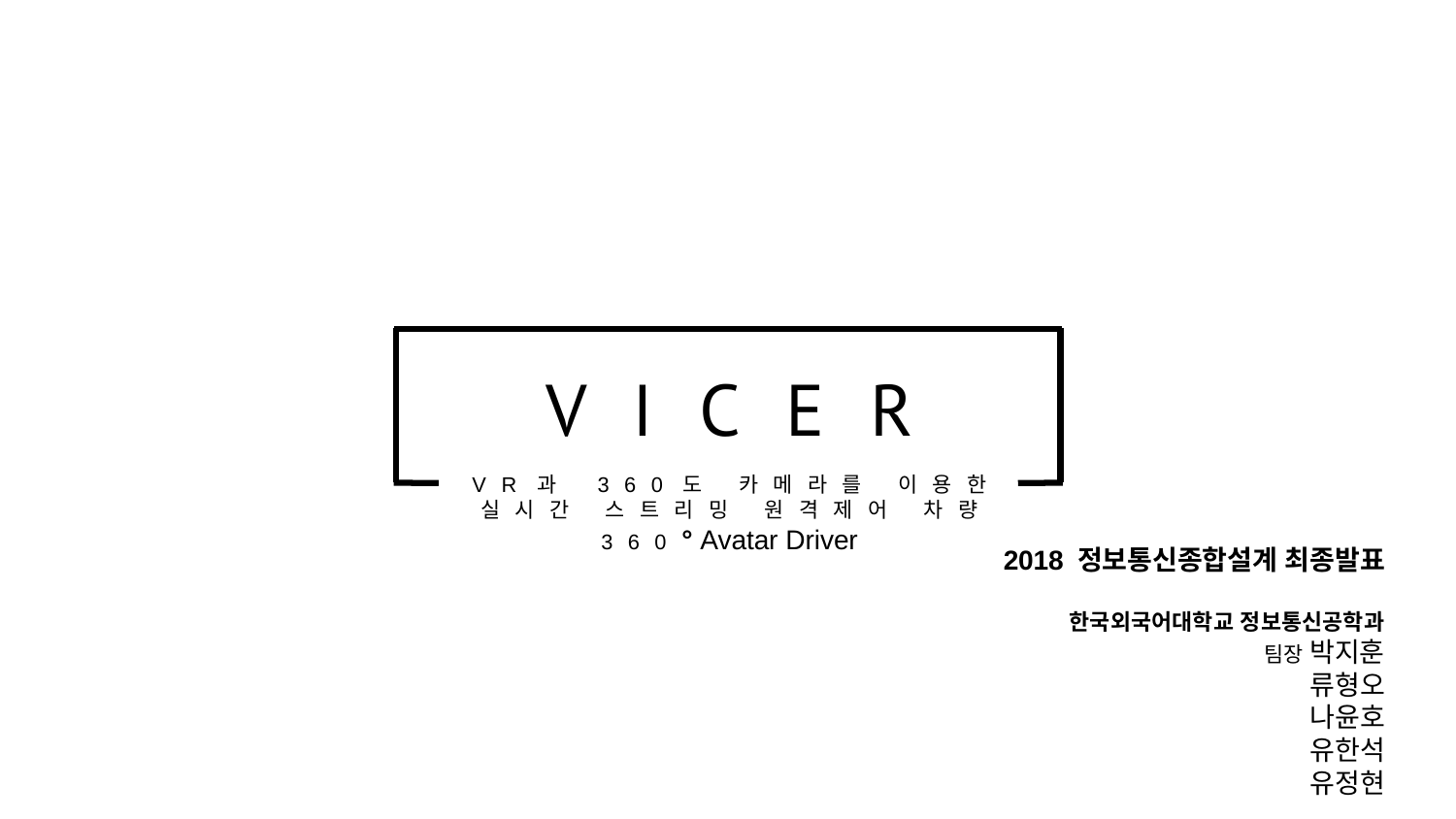

VICER
VR과 360도 카메라를 이용한
실시간 스트리밍 원격제어 차량
360° Avatar Driver
2018 정보통신종합설계 최종발표

한국외국어대학교 정보통신공학과
팀장 박지훈
류형오
나윤호
유한석
유정현